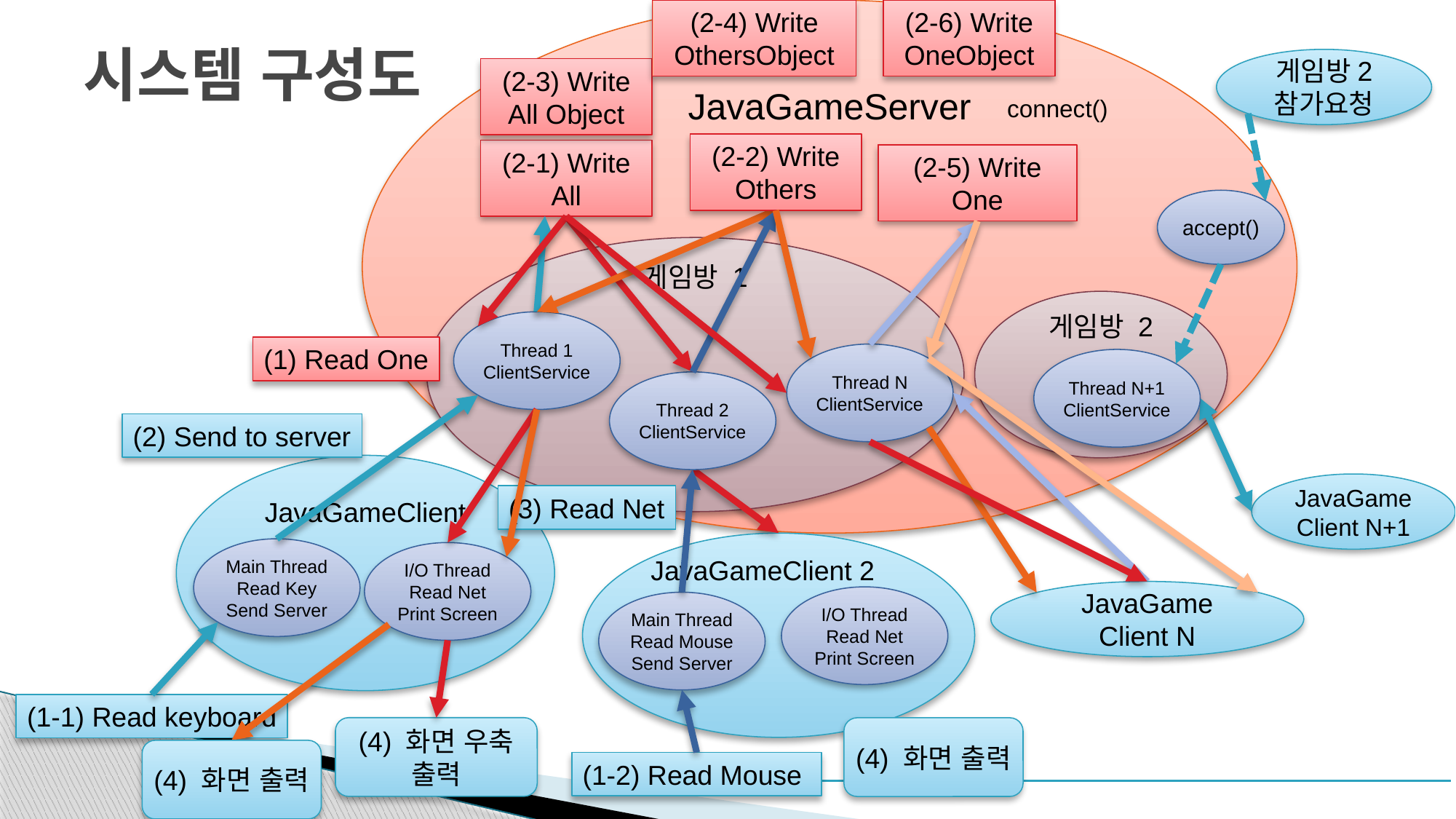

JavaGameServer

(2-4) Write OthersObject
(2-6) Write OneObject
# 시스템 구성도
게임방2
참가요청
(2-3) Write All Object
connect()
(2-2) Write Others
(2-1) Write All
(2-5) Write One
accept()
게임방 1

게임방 2

Thread 1
ClientService
(1) Read One
Thread N
ClientService
Thread N+1
ClientService
Thread 2
ClientService
(2) Send to server
JavaGameClient
JavaGame
Client N+1
(3) Read Net
JavaGameClient 2

Main Thread
Read Key
Send Server
I/O Thread
Read Net
Print Screen
JavaGame
Client N
I/O Thread
Read Net
Print Screen
Main Thread
Read Mouse
Send Server
(1-1) Read keyboard
(4) 화면 우축 출력
(4) 화면 출력
(4) 화면 출력
(1-2) Read Mouse